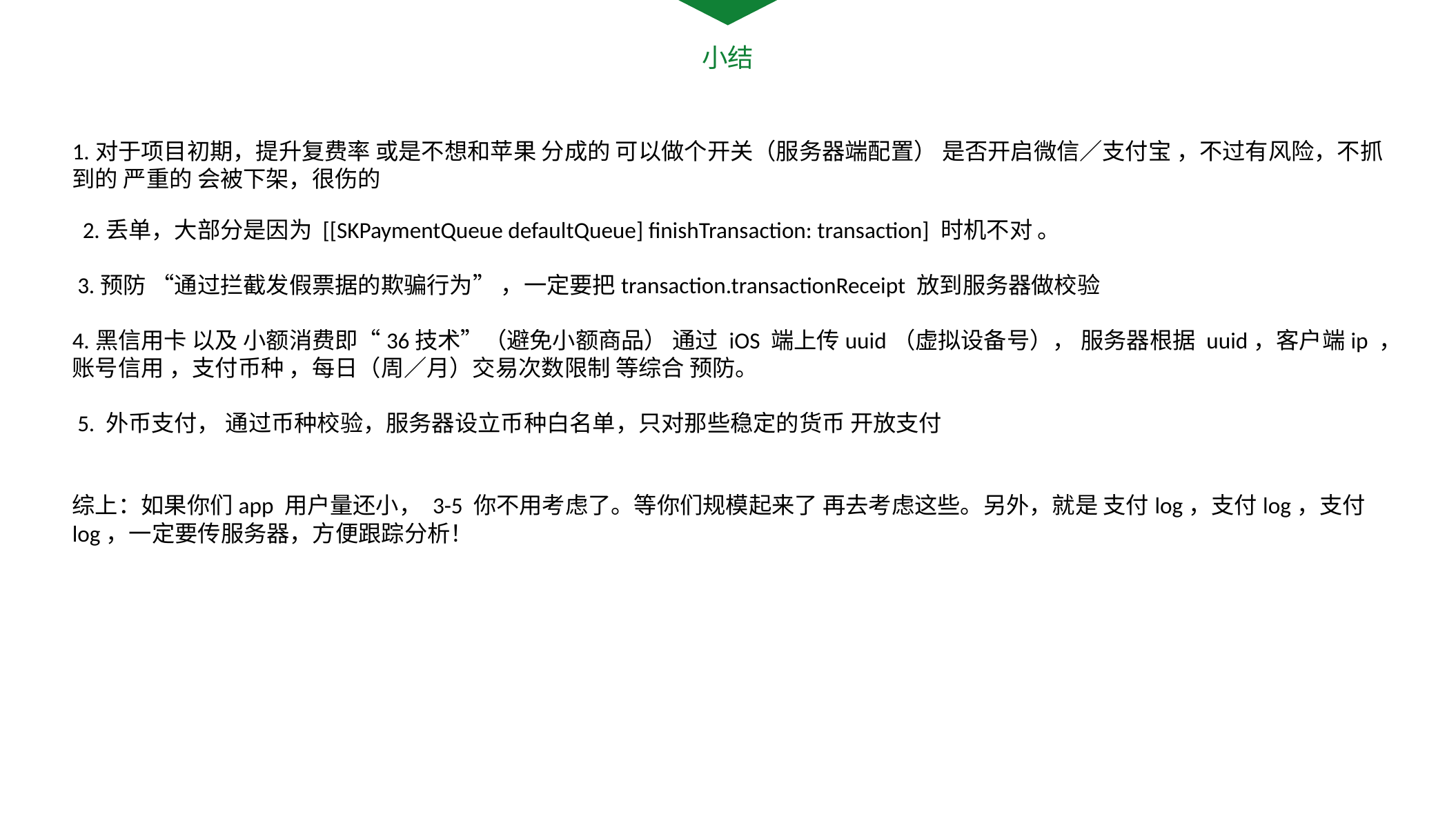

小结
1.对于项目初期，提升复费率 或是不想和苹果 分成的 可以做个开关（服务器端配置） 是否开启微信／支付宝 ，不过有风险，不抓到的 严重的 会被下架，很伤的

  2.丢单，大部分是因为 [[SKPaymentQueue defaultQueue] finishTransaction: transaction] 时机不对 。

 3.预防 “通过拦截发假票据的欺骗行为” ，一定要把transaction.transactionReceipt 放到服务器做校验

4.黑信用卡 以及 小额消费即“36技术”（避免小额商品） 通过 iOS 端上传uuid（虚拟设备号）， 服务器根据 uuid，客户端ip ，账号信用 ，支付币种 ，每日（周／月）交易次数限制 等综合 预防。

 5. 外币支付， 通过币种校验，服务器设立币种白名单，只对那些稳定的货币 开放支付

综上：如果你们app 用户量还小， 3-5 你不用考虑了。等你们规模起来了 再去考虑这些。另外，就是 支付log，支付log，支付log，一定要传服务器，方便跟踪分析！